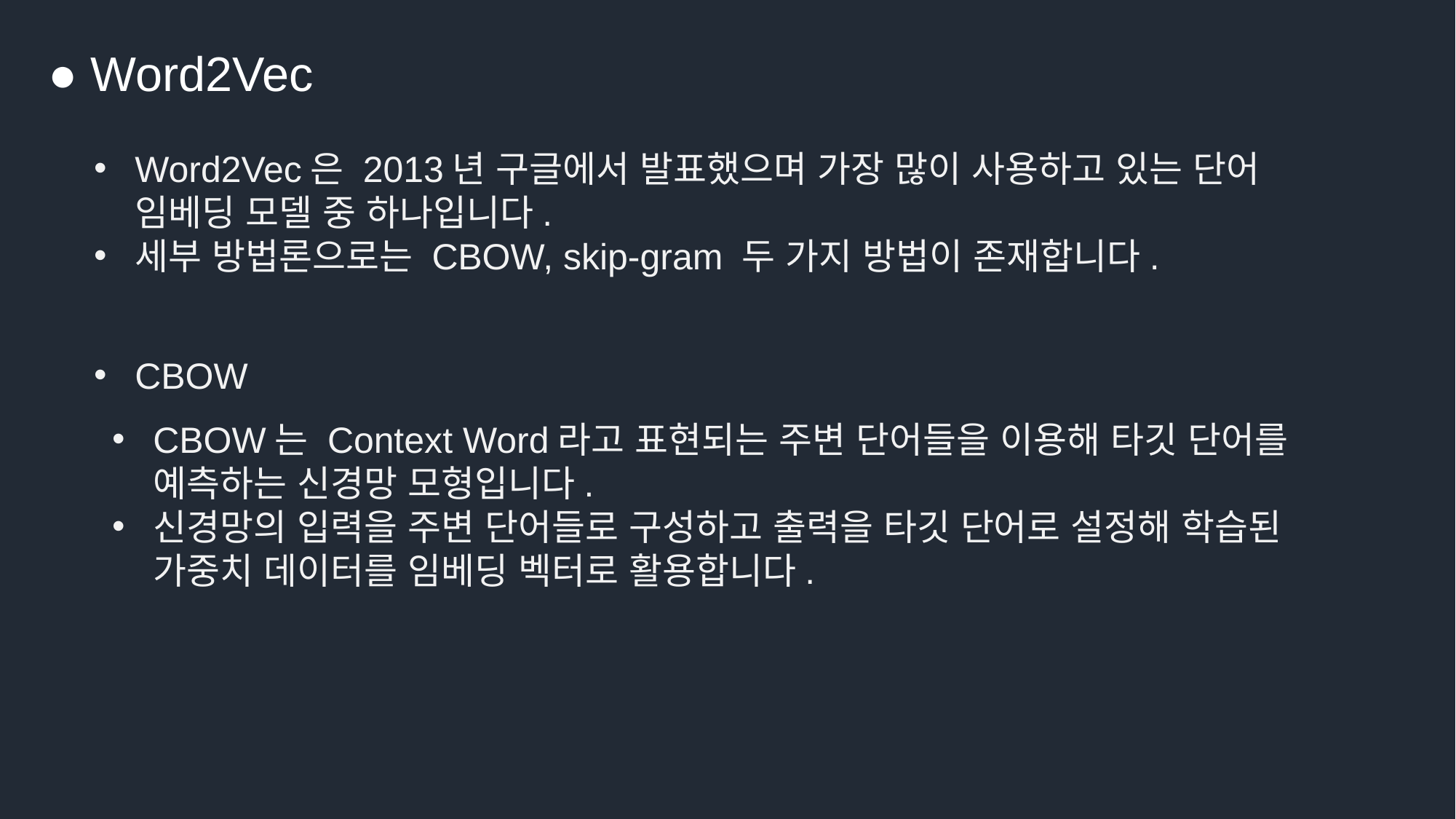

● Word2Vec
Word2Vec은 2013년 구글에서 발표했으며 가장 많이 사용하고 있는 단어 임베딩 모델 중 하나입니다.
세부 방법론으로는 CBOW, skip-gram 두 가지 방법이 존재합니다.
CBOW
CBOW는 Context Word라고 표현되는 주변 단어들을 이용해 타깃 단어를 예측하는 신경망 모형입니다.
신경망의 입력을 주변 단어들로 구성하고 출력을 타깃 단어로 설정해 학습된 가중치 데이터를 임베딩 벡터로 활용합니다.